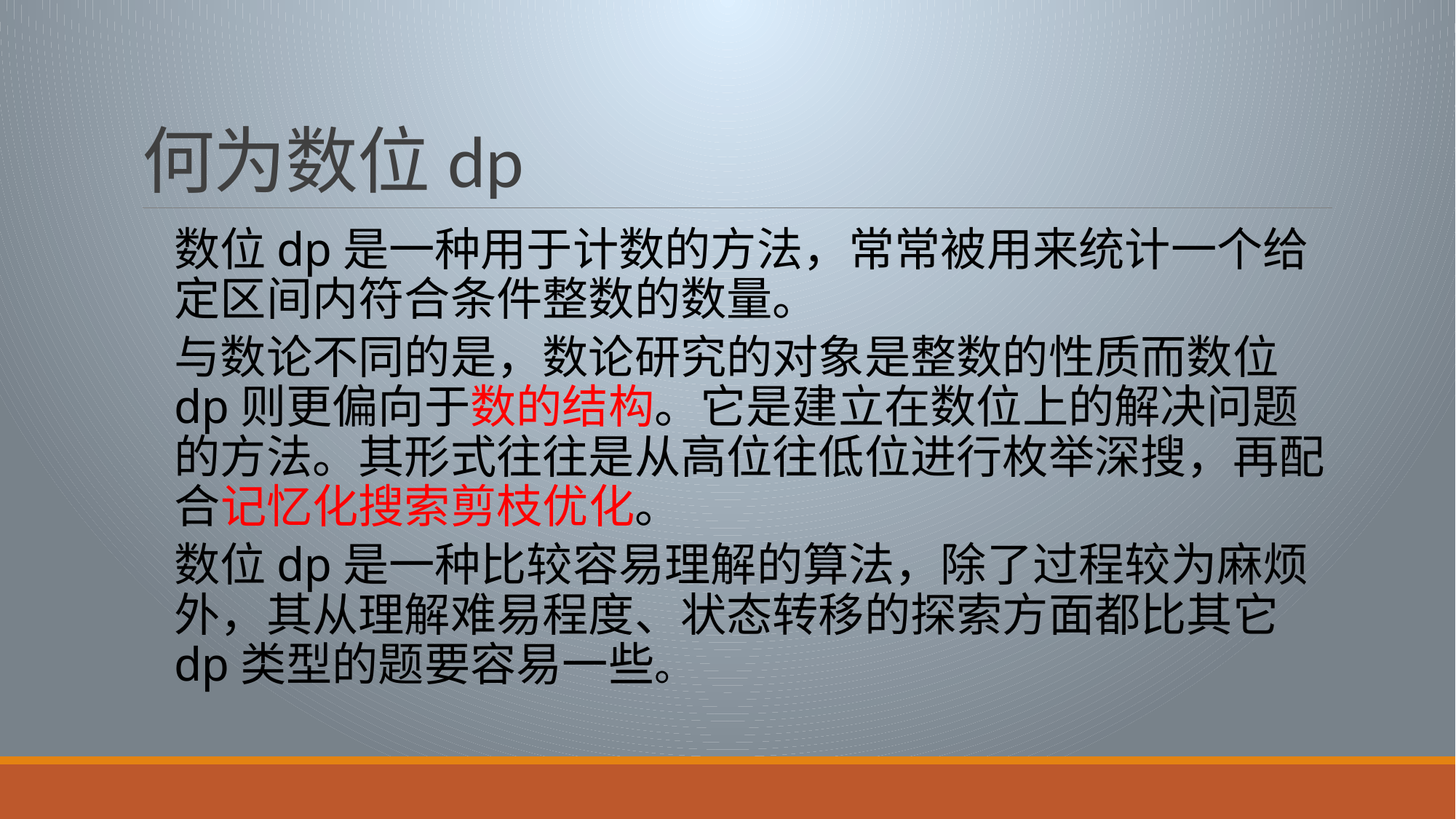

# 何为数位dp
	数位dp是一种用于计数的方法，常常被用来统计一个给定区间内符合条件整数的数量。
	与数论不同的是，数论研究的对象是整数的性质而数位dp则更偏向于数的结构。它是建立在数位上的解决问题的方法。其形式往往是从高位往低位进行枚举深搜，再配合记忆化搜索剪枝优化。
	数位dp是一种比较容易理解的算法，除了过程较为麻烦外，其从理解难易程度、状态转移的探索方面都比其它dp类型的题要容易一些。